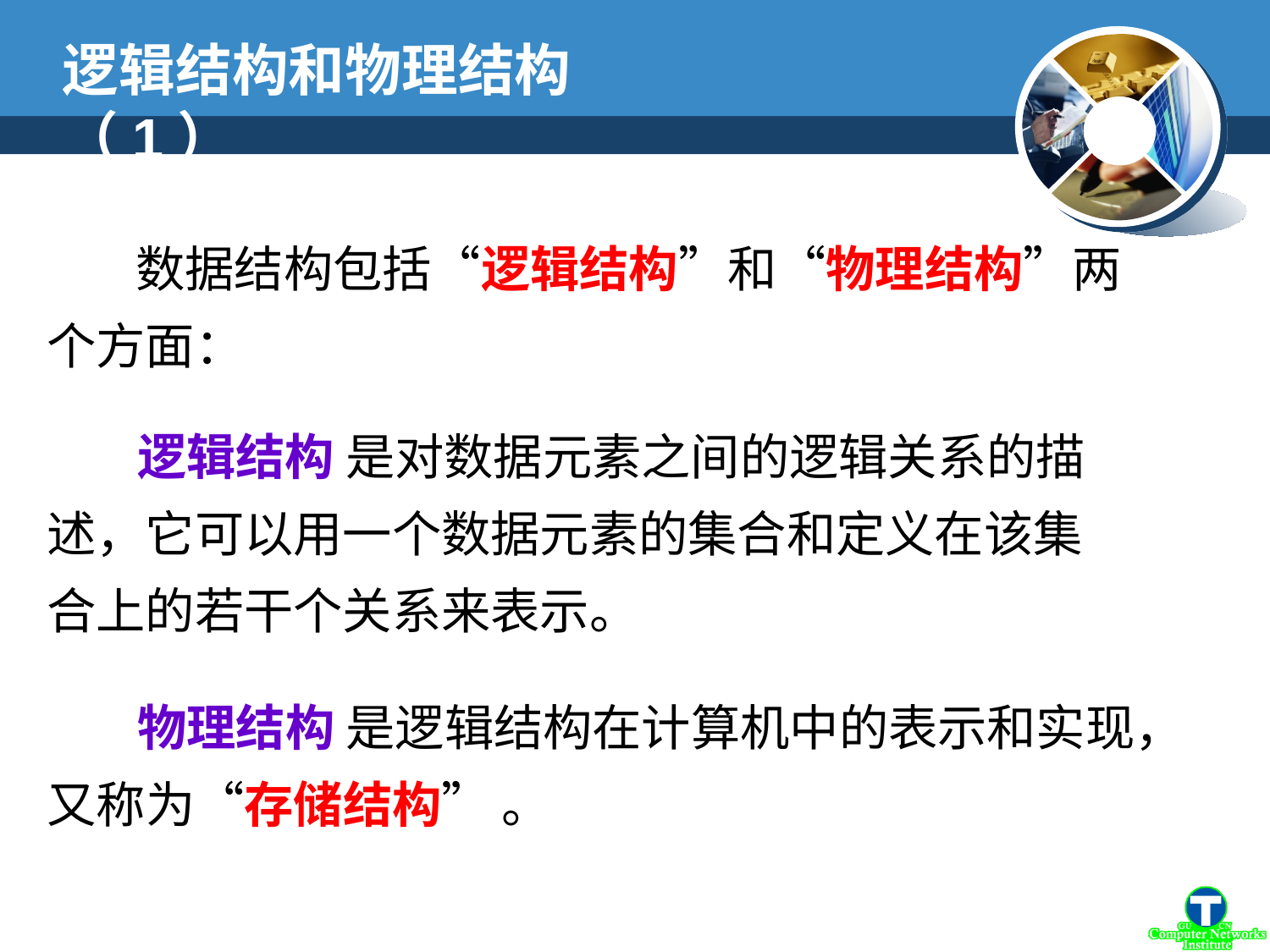

逻辑结构和物理结构（1）
       数据结构包括“逻辑结构”和“物理结构”两个方面：
       逻辑结构 是对数据元素之间的逻辑关系的描述，它可以用一个数据元素的集合和定义在该集合上的若干个关系来表示。
       物理结构 是逻辑结构在计算机中的表示和实现，又称为“存储结构” 。